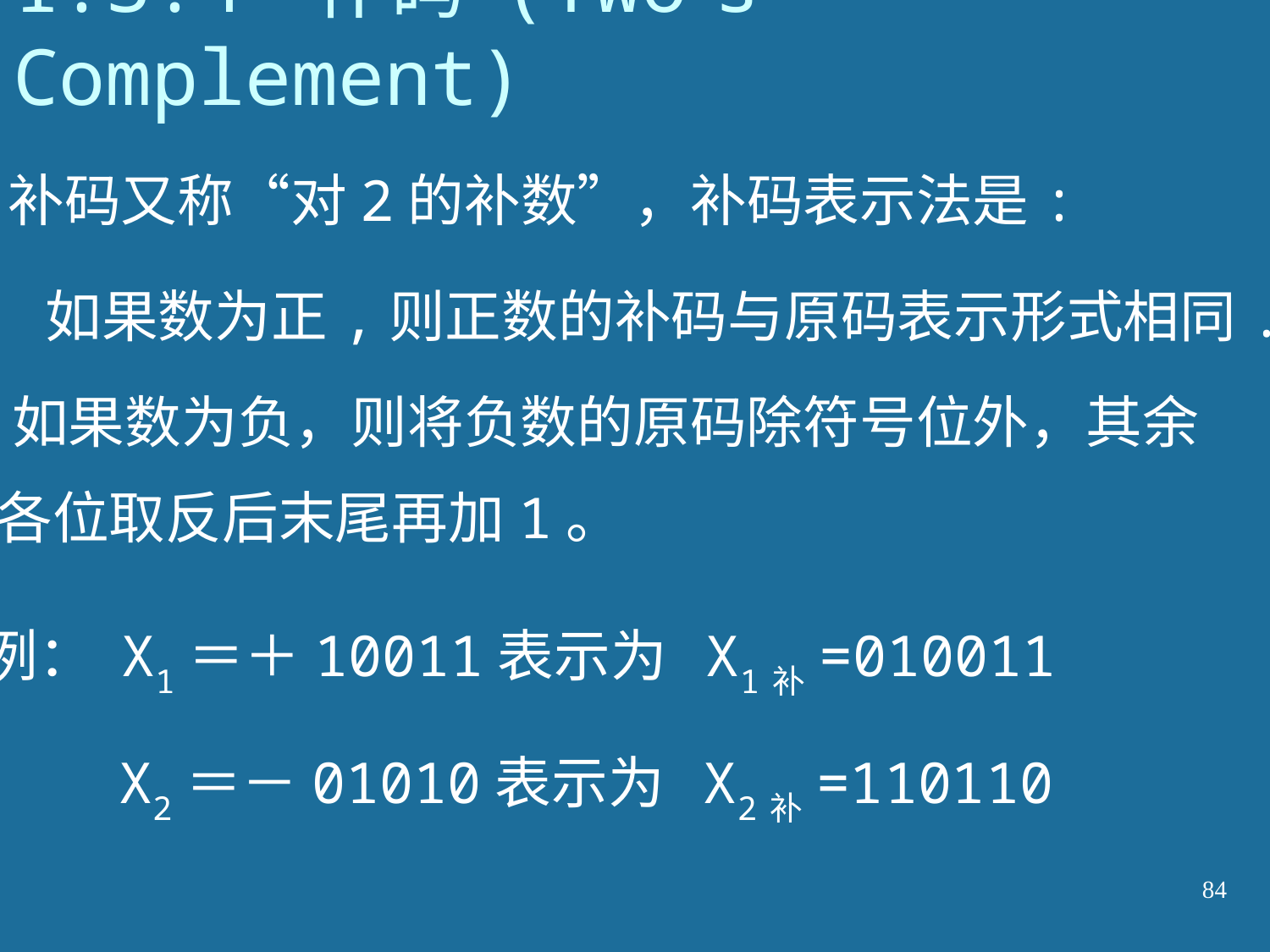

# 1.3.4 补码 (Two’s Complement)
补码又称“对2的补数”，补码表示法是:
如果数为正,则正数的补码与原码表示形式相同.
如果数为负，则将负数的原码除符号位外，其余
各位取反后末尾再加1。
例： X1＝＋10011表示为  X1补=010011
X2＝－01010表示为  X2补=110110
84